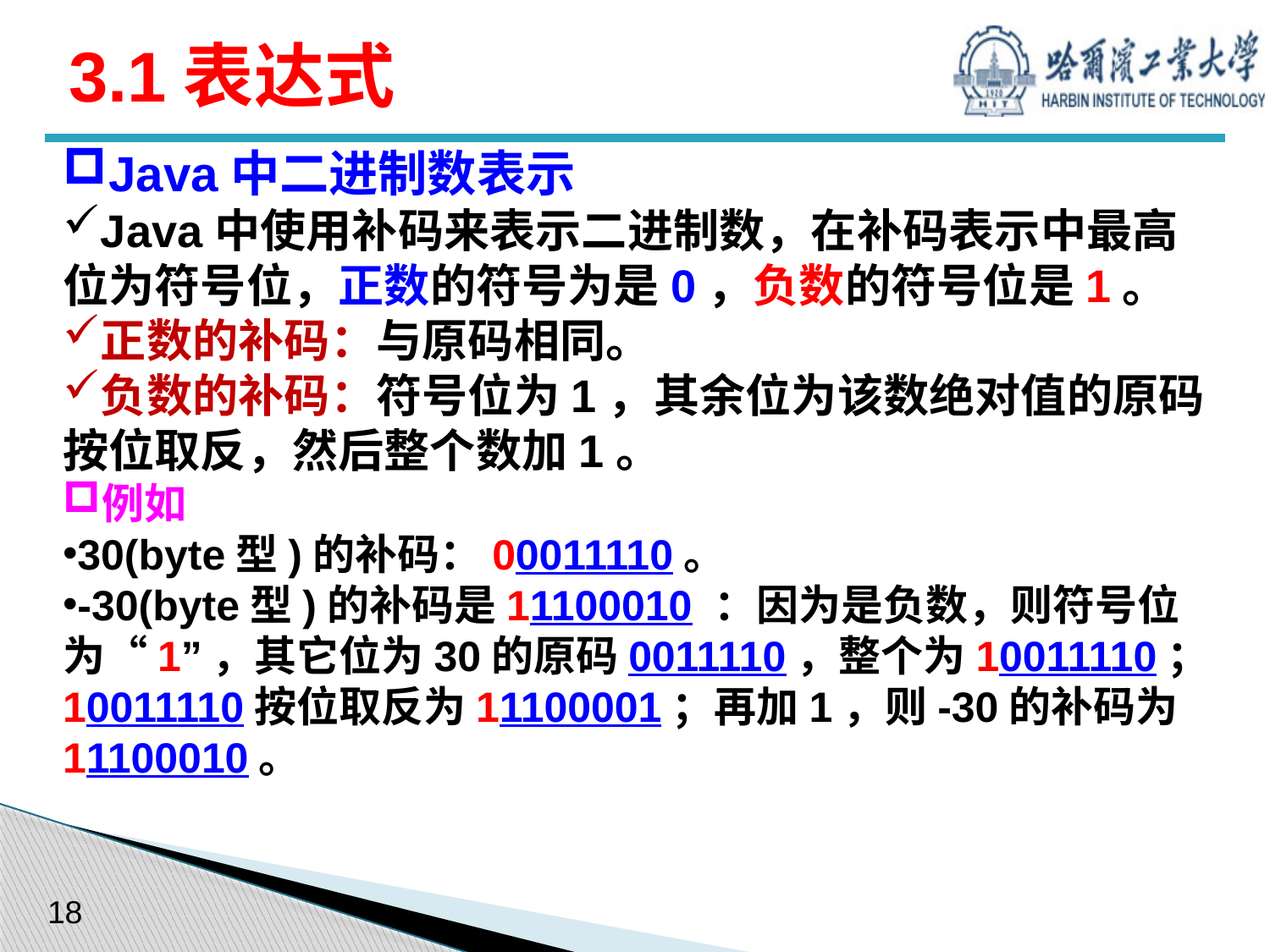

# 3.1表达式
Java中二进制数表示
Java中使用补码来表示二进制数，在补码表示中最高位为符号位，正数的符号为是0，负数的符号位是1。
正数的补码：与原码相同。
负数的补码：符号位为1，其余位为该数绝对值的原码按位取反，然后整个数加1。
例如
30(byte型)的补码：00011110。
-30(byte型)的补码是11100010 ：因为是负数，则符号位为“1”，其它位为30的原码0011110，整个为10011110；10011110按位取反为11100001；再加1，则-30的补码为11100010。